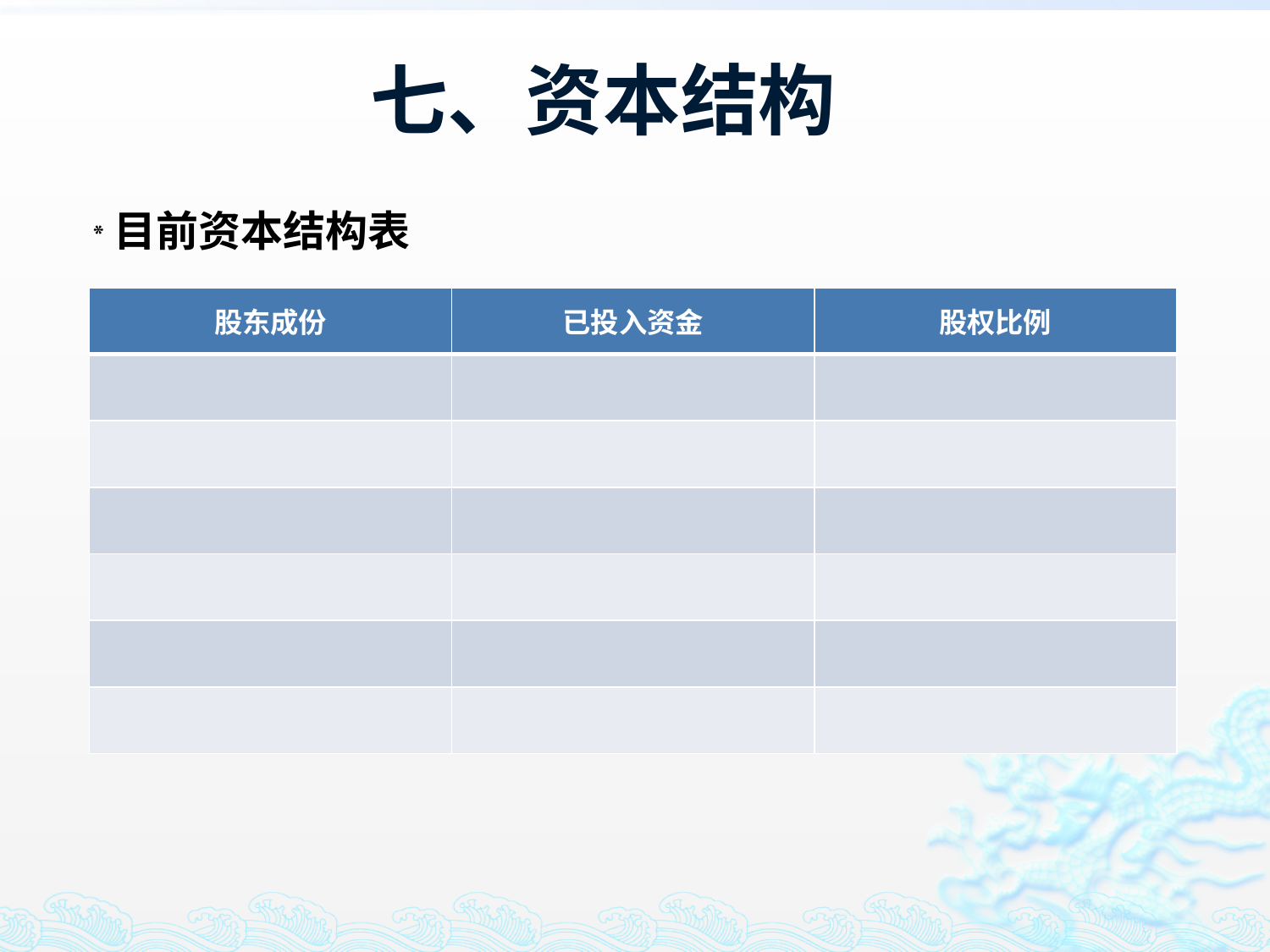

# 七、资本结构
*目前资本结构表
| 股东成份 | 已投入资金 | 股权比例 |
| --- | --- | --- |
|  |  |  |
|  |  |  |
|  |  |  |
|  |  |  |
|  |  |  |
|  |  |  |